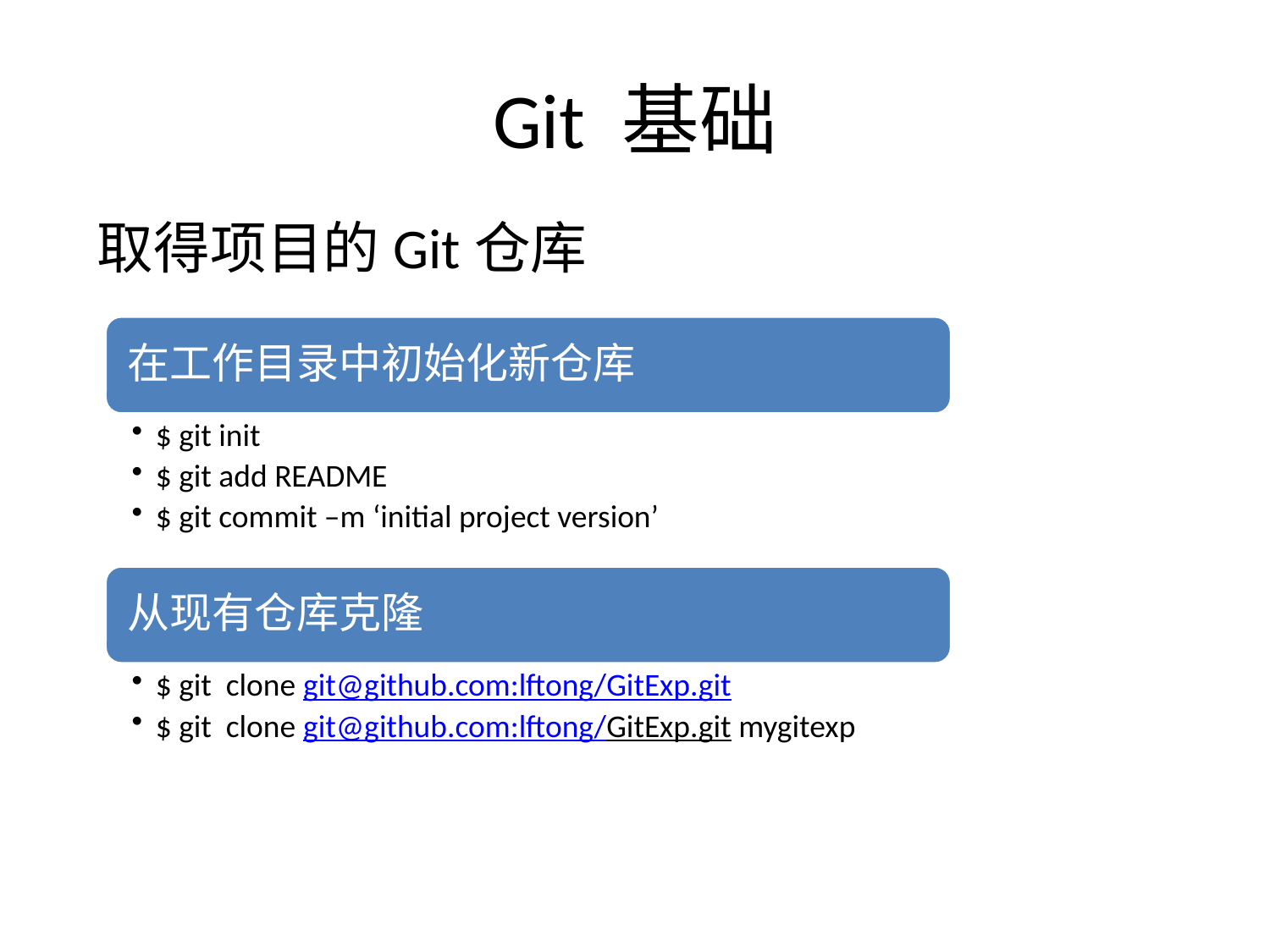

# Git 基础
取得项目的Git仓库
在工作目录中初始化新仓库
$ git init
$ git add README
$ git commit –m ‘initial project version’
从现有仓库克隆
$ git  clone git@github.com:lftong/GitExp.git
$ git  clone git@github.com:lftong/GitExp.git mygitexp